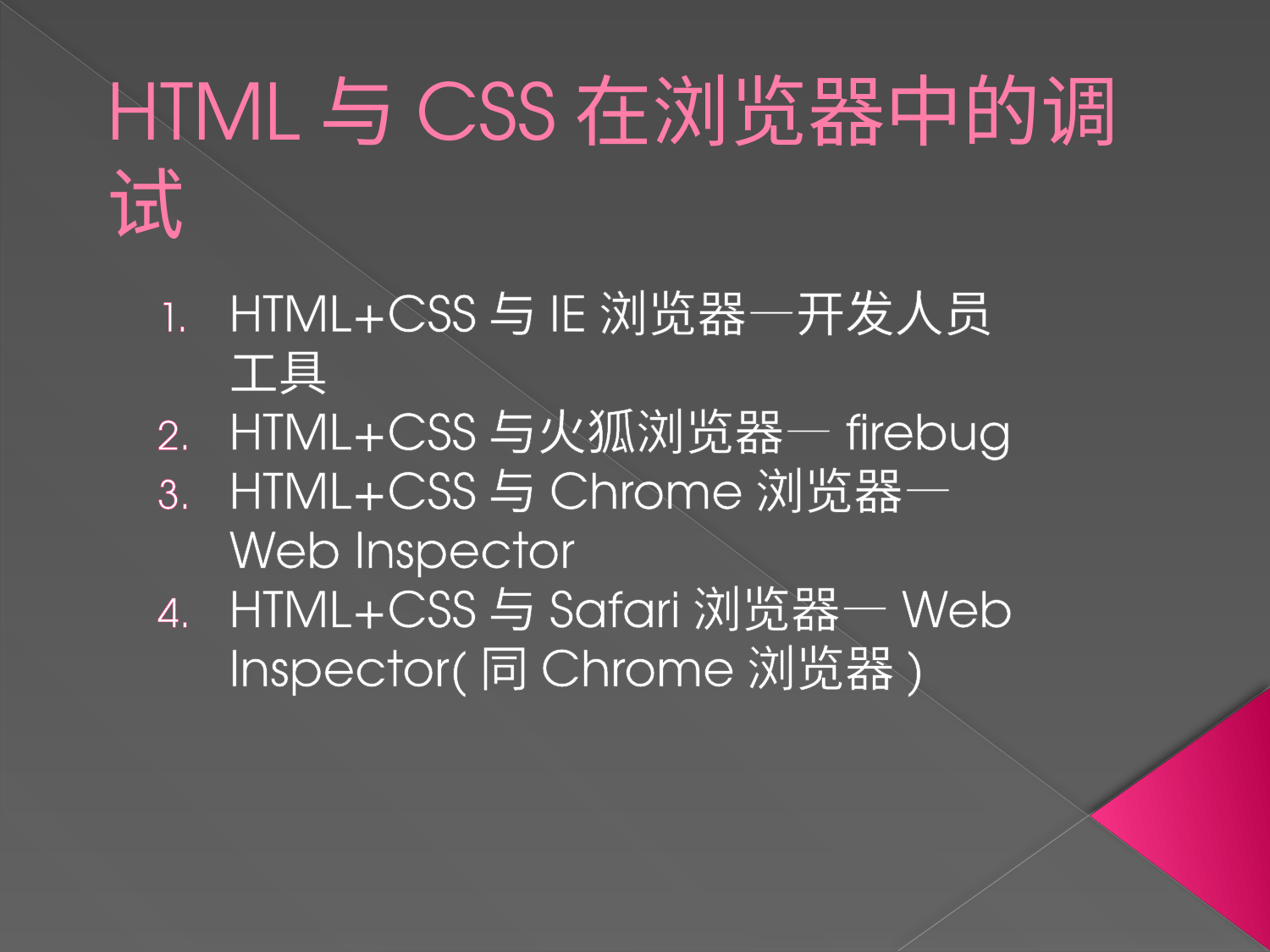

HTML与CSS在浏览器中的调试
HTML+CSS与IE浏览器—开发人员工具
HTML+CSS与火狐浏览器—firebug
HTML+CSS与Chrome浏览器—Web Inspector
HTML+CSS与Safari浏览器—Web Inspector(同Chrome浏览器)